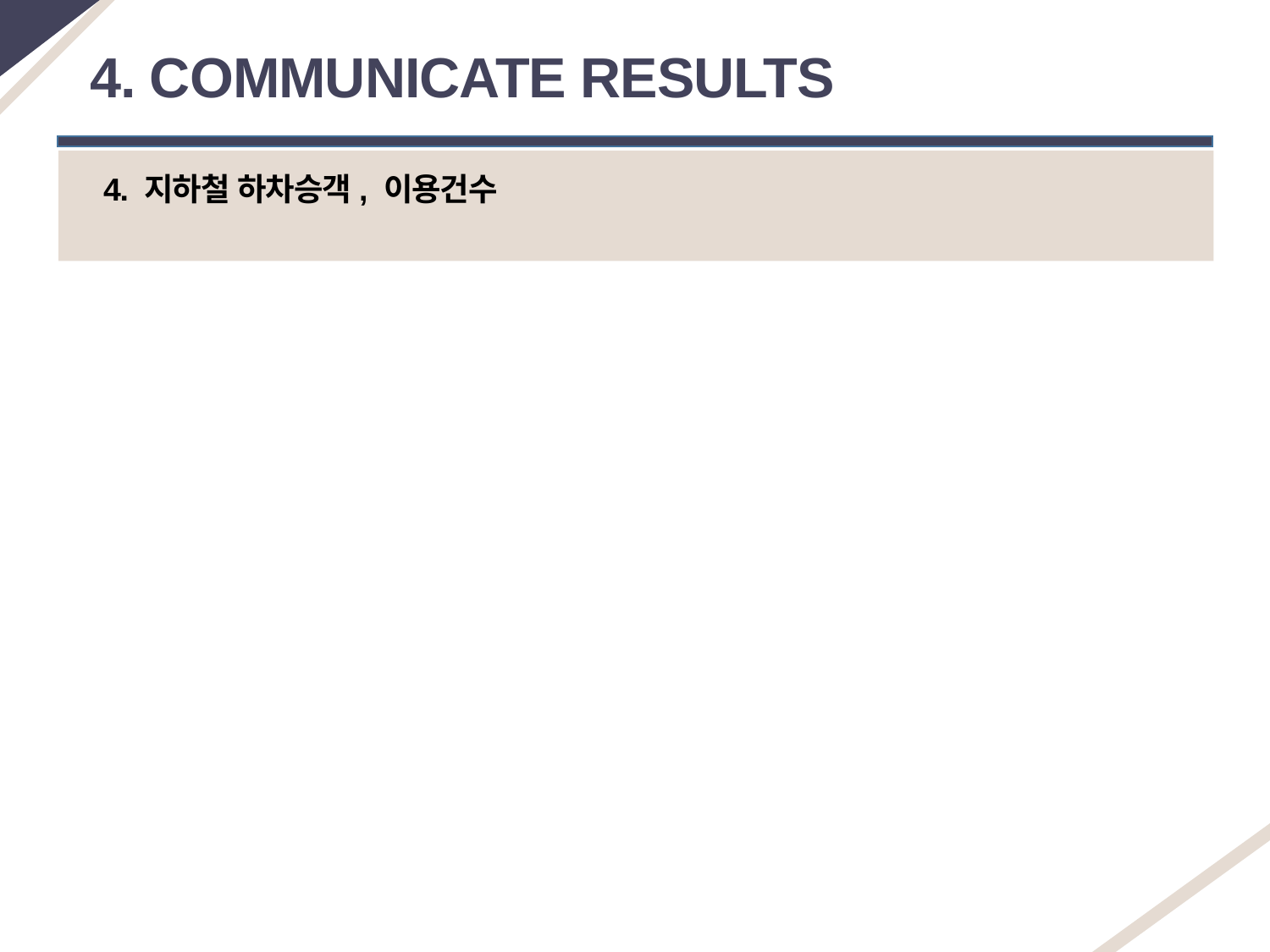

4. COMMUNICATE RESULTS

4. 지하철 하차승객, 이용건수